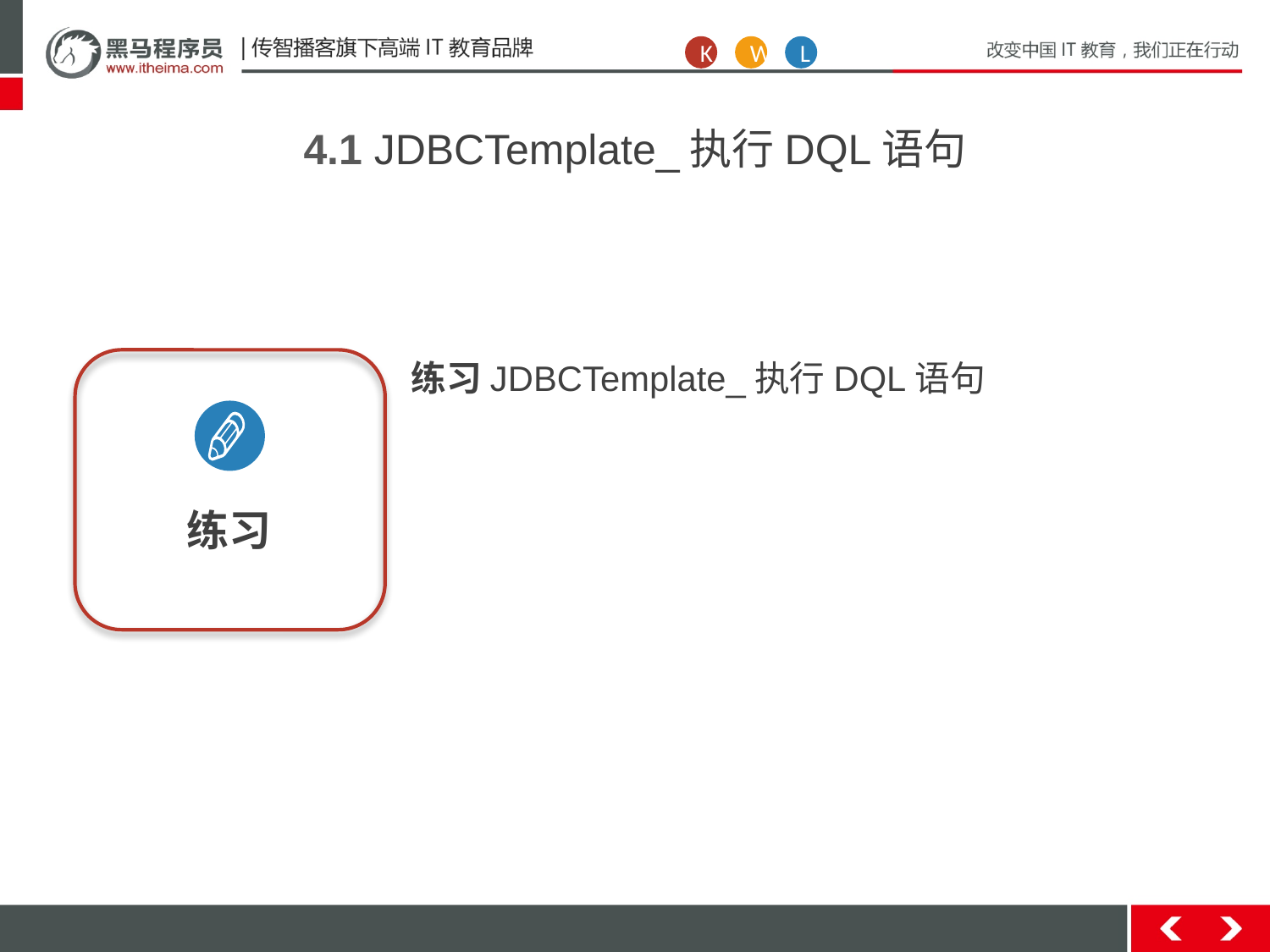

K
W
L
4.1 JDBCTemplate_执行DQL语句

练习
练习JDBCTemplate_执行DQL语句